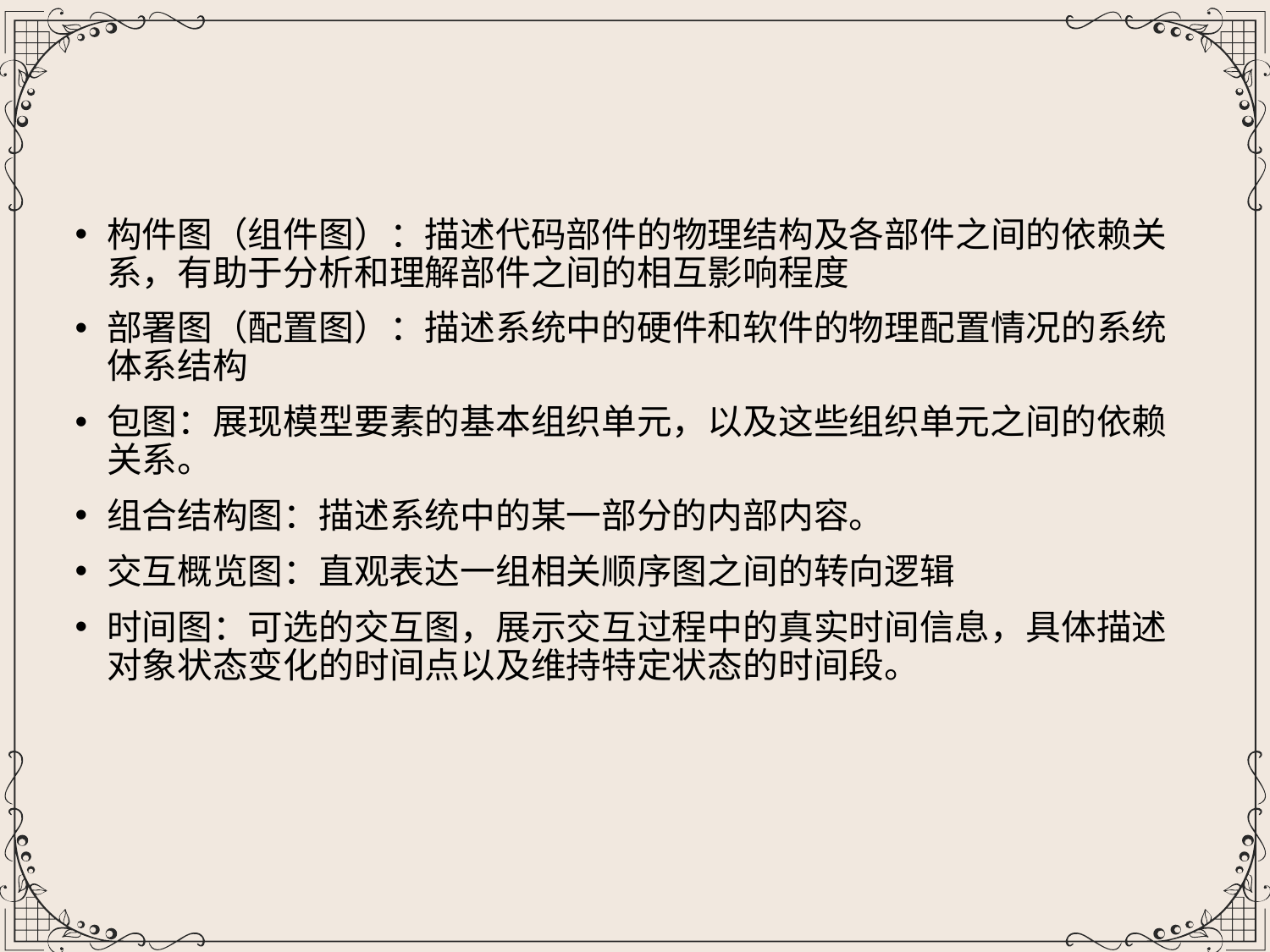

构件图（组件图）：描述代码部件的物理结构及各部件之间的依赖关系，有助于分析和理解部件之间的相互影响程度
部署图（配置图）：描述系统中的硬件和软件的物理配置情况的系统体系结构
包图：展现模型要素的基本组织单元，以及这些组织单元之间的依赖关系。
组合结构图：描述系统中的某一部分的内部内容。
交互概览图：直观表达一组相关顺序图之间的转向逻辑
时间图：可选的交互图，展示交互过程中的真实时间信息，具体描述对象状态变化的时间点以及维持特定状态的时间段。